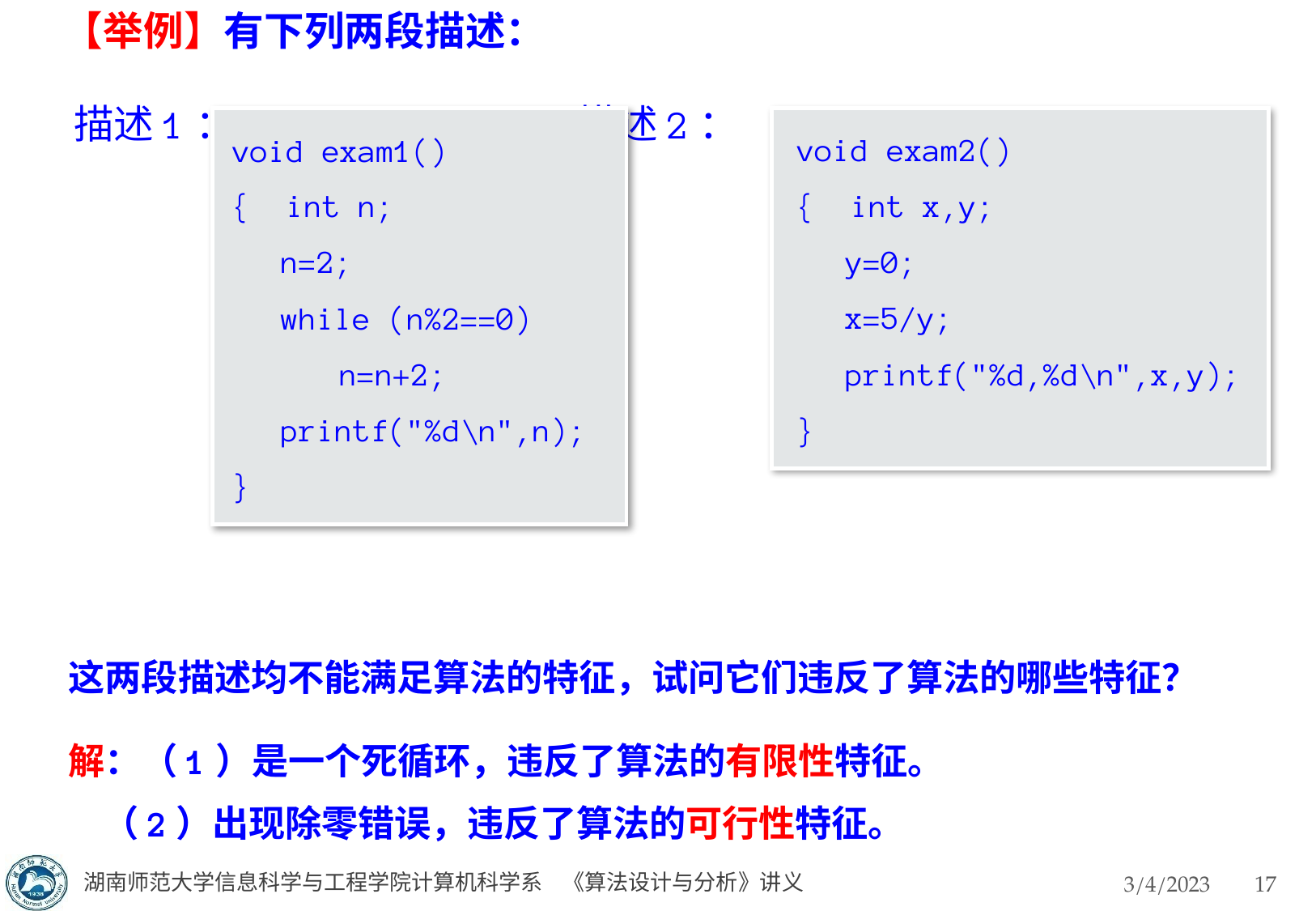

【举例】有下列两段描述：
描述1：			  描述2：
void exam1()
{  int n;
　 n=2;
　 while (n%2==0)
　　　n=n+2;
　 printf("%d\n",n);
}
void exam2()
{  int x,y;
　 y=0;
　 x=5/y;
　 printf("%d,%d\n",x,y);
}
这两段描述均不能满足算法的特征，试问它们违反了算法的哪些特征？
解：（1）是一个死循环，违反了算法的有限性特征。
   （2）出现除零错误，违反了算法的可行性特征。
湖南师范大学信息科学与工程学院计算机科学系   《算法设计与分析》讲义
3/4/2023
17